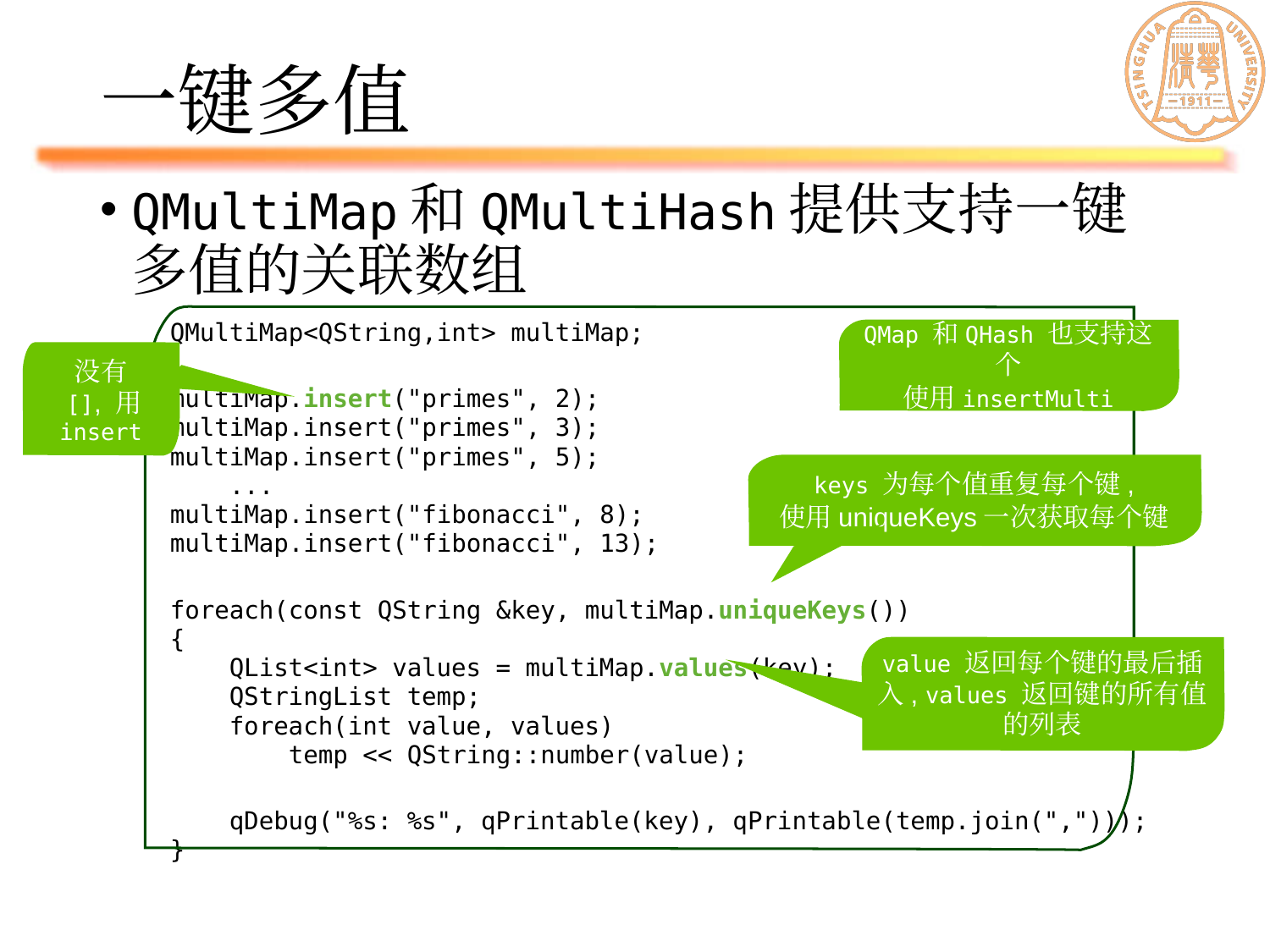

# 一键多值
QMultiMap和QMultiHash提供支持一键多值的关联数组

QMultiMap<QString,int> multiMap;

multiMap.insert("primes", 2);
multiMap.insert("primes", 3);
multiMap.insert("primes", 5);
    ...
multiMap.insert("fibonacci", 8);
multiMap.insert("fibonacci", 13);

foreach(const QString &key, multiMap.uniqueKeys())
{
    QList<int> values = multiMap.values(key);
    QStringList temp;
    foreach(int value, values)
        temp << QString::number(value);

    qDebug("%s: %s", qPrintable(key), qPrintable(temp.join(",")));
}

QMap 和QHash 也支持这个
使用insertMulti

没有
 [], 用
insert

keys 为每个值重复每个键,
使用uniqueKeys一次获取每个键

value 返回每个键的最后插入, values 返回键的所有值的列表